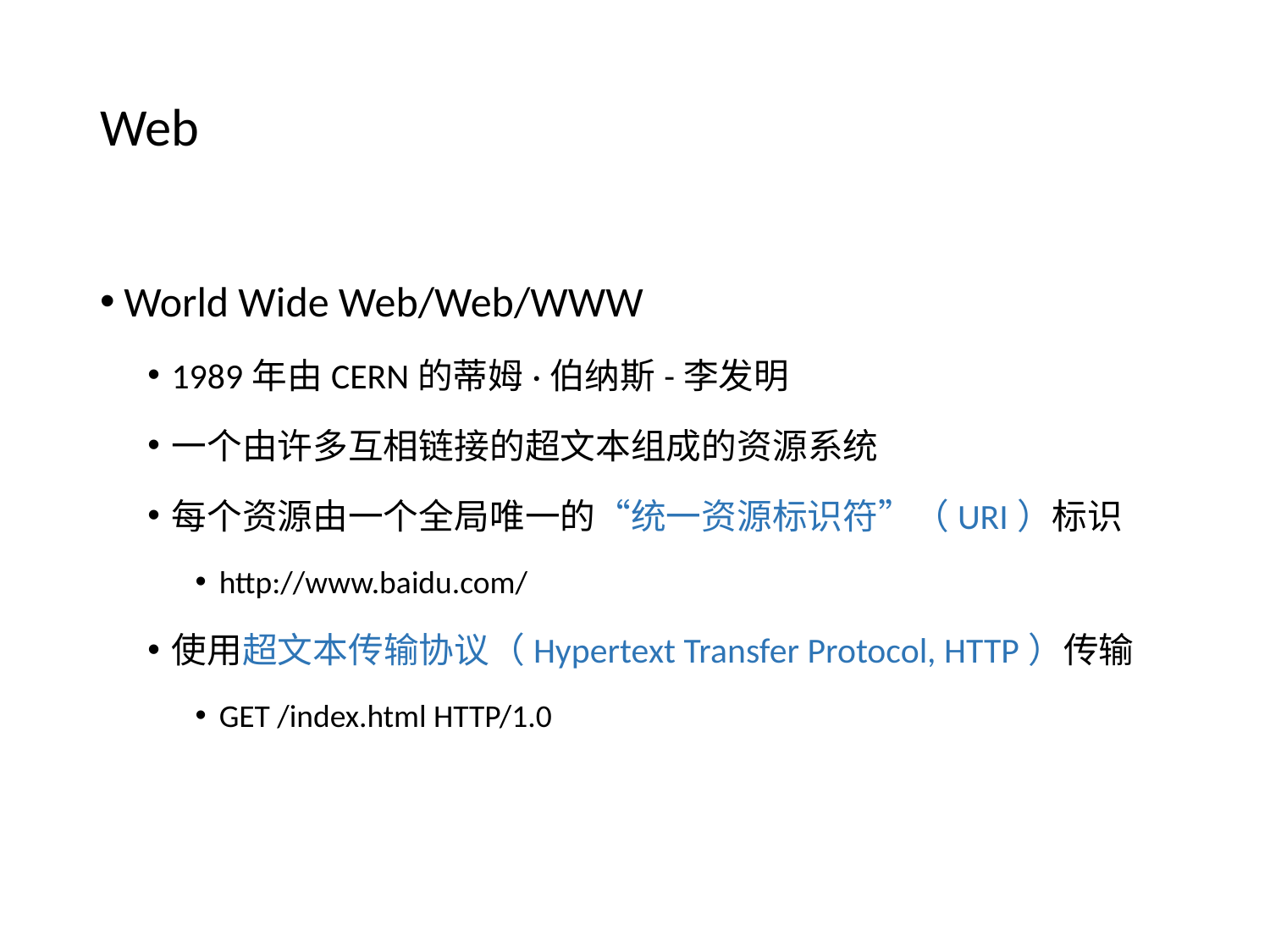

# Web
World Wide Web/Web/WWW
1989年由CERN的蒂姆·伯纳斯-李发明
一个由许多互相链接的超文本组成的资源系统
每个资源由一个全局唯一的“统一资源标识符”（URI）标识
http://www.baidu.com/
使用超文本传输协议（Hypertext Transfer Protocol, HTTP）传输
GET /index.html HTTP/1.0
16